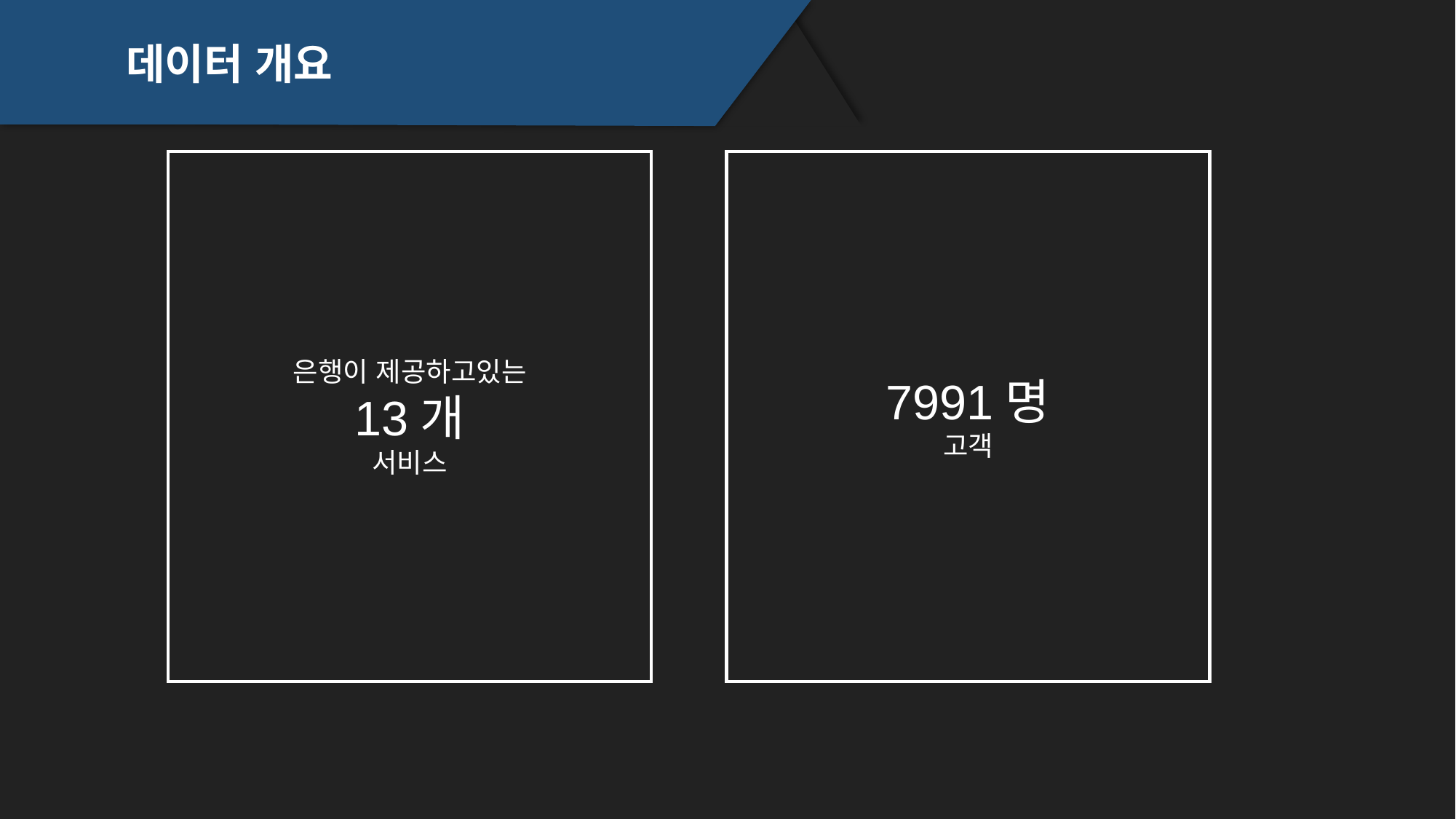

데이터 개요
은행이 제공하고있는
13개
서비스
7991명
고객